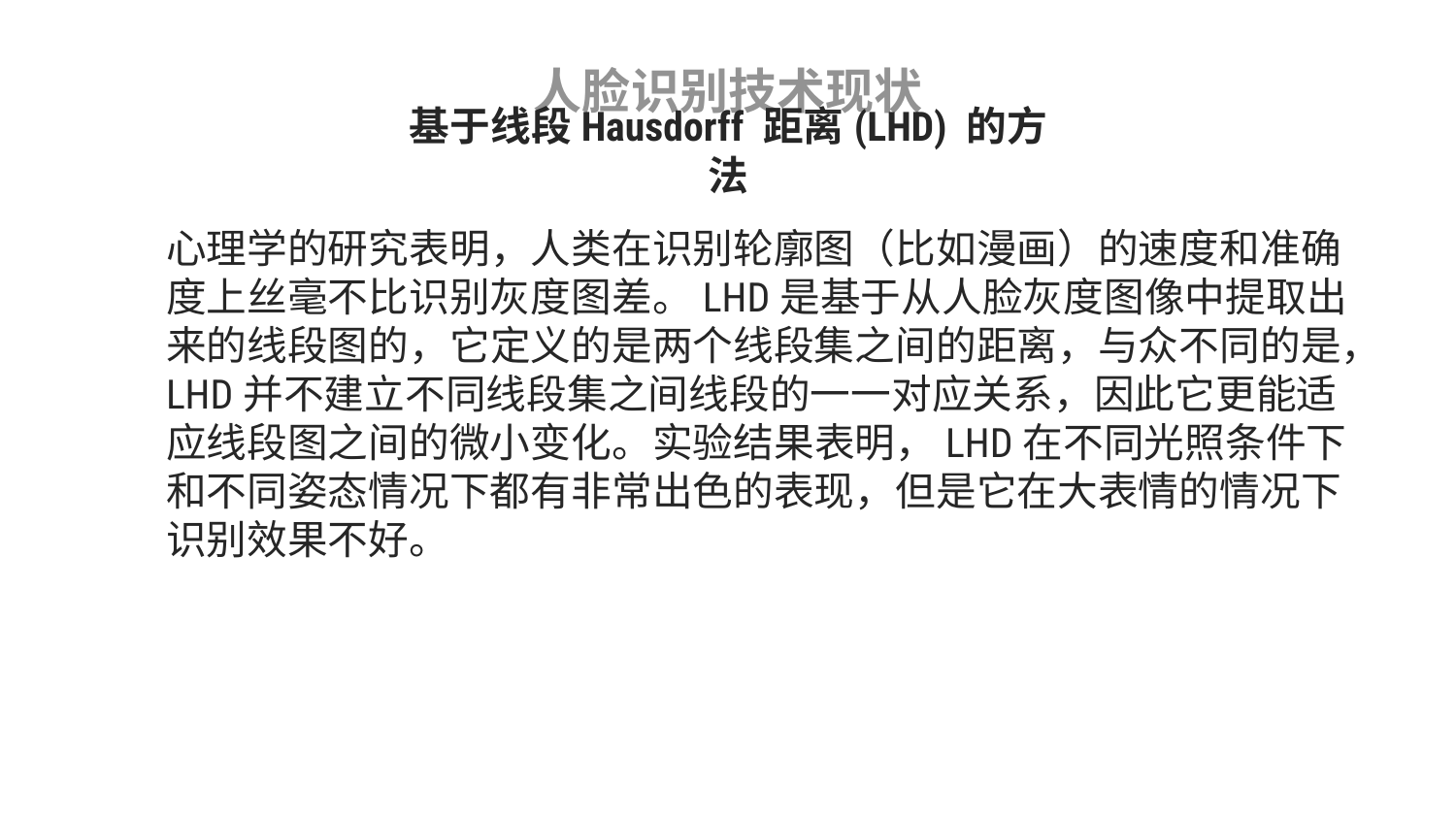

# 人脸识别技术现状
基于线段Hausdorff 距离(LHD) 的方法
心理学的研究表明，人类在识别轮廓图（比如漫画）的速度和准确度上丝毫不比识别灰度图差。LHD是基于从人脸灰度图像中提取出来的线段图的，它定义的是两个线段集之间的距离，与众不同的是，LHD并不建立不同线段集之间线段的一一对应关系，因此它更能适应线段图之间的微小变化。实验结果表明，LHD在不同光照条件下和不同姿态情况下都有非常出色的表现，但是它在大表情的情况下识别效果不好。